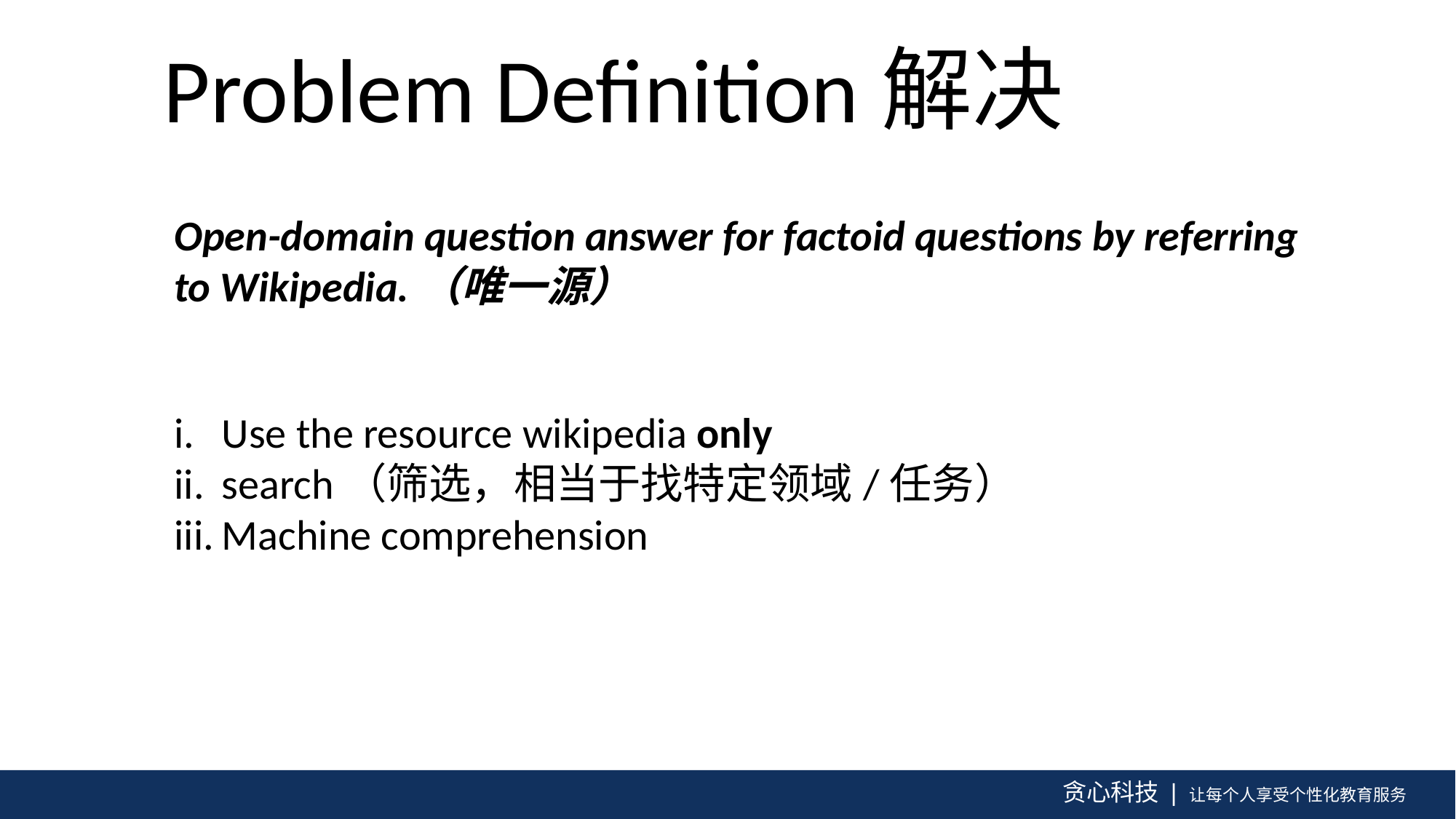

Problem Definition解决
Open-domain question answer for factoid questions by referring to Wikipedia.（唯一源）
Use the resource wikipedia only
search（筛选，相当于找特定领域/任务）
Machine comprehension